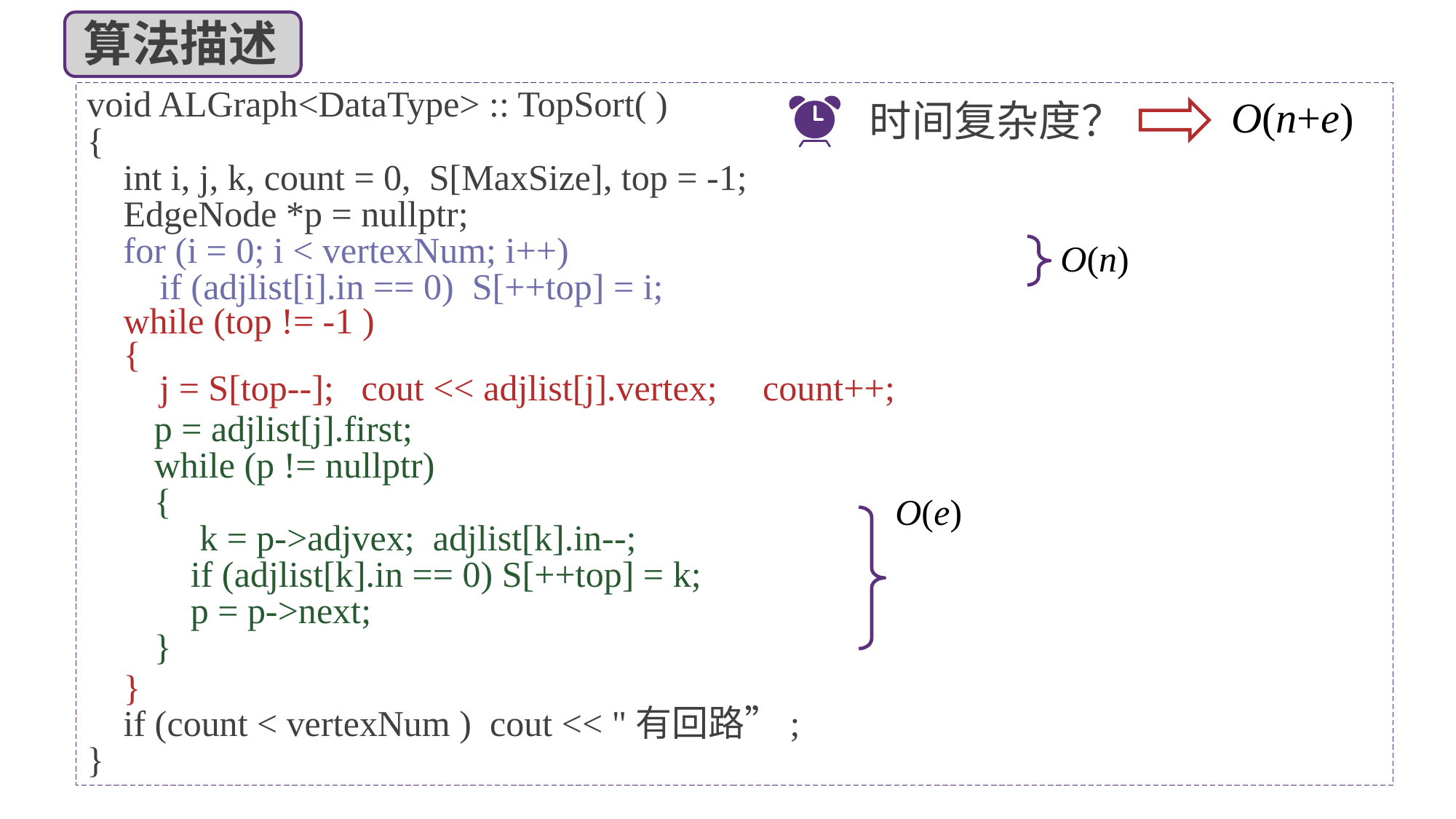

算法描述

void ALGraph<DataType> :: TopSort( )
{
    int i, j, k, count = 0,  S[MaxSize], top = -1;
    EdgeNode *p = nullptr;
    for (i = 0; i < vertexNum; i++)
        if (adjlist[i].in == 0)  S[++top] = i;

    if (count < vertexNum )  cout << "有回路”;
}
O(n+e)

时间复杂度？

O(n)

    while (top != -1 )
    {
        j = S[top--];   cout << adjlist[j].vertex;     count++;

    }
       p = adjlist[j].first;
       while (p != nullptr)
       {
            k = p->adjvex;  adjlist[k].in--;
           if (adjlist[k].in == 0) S[++top] = k;
           p = p->next;
       }
O(e)